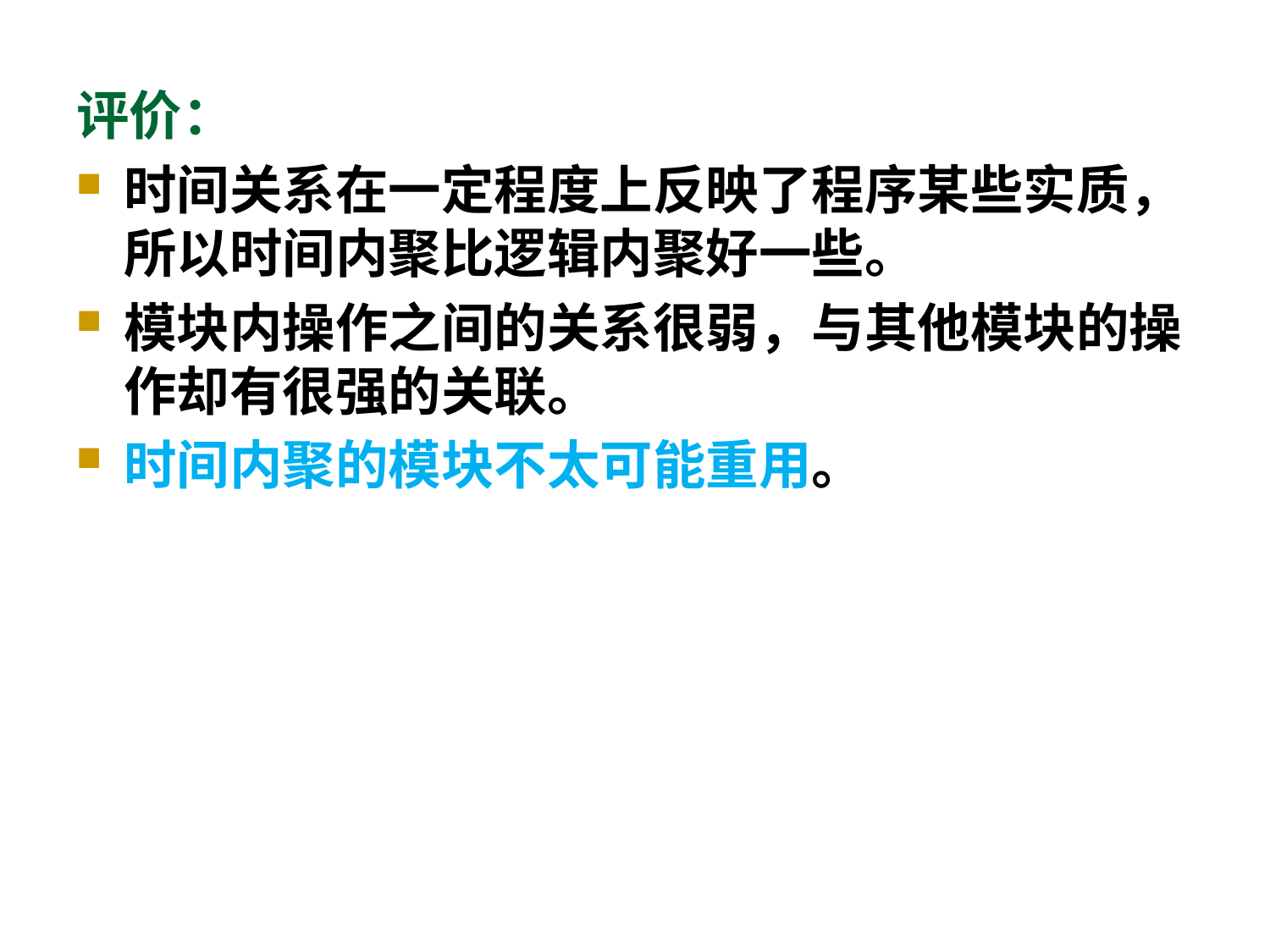

评价：
时间关系在一定程度上反映了程序某些实质，所以时间内聚比逻辑内聚好一些。
模块内操作之间的关系很弱，与其他模块的操作却有很强的关联。
时间内聚的模块不太可能重用。